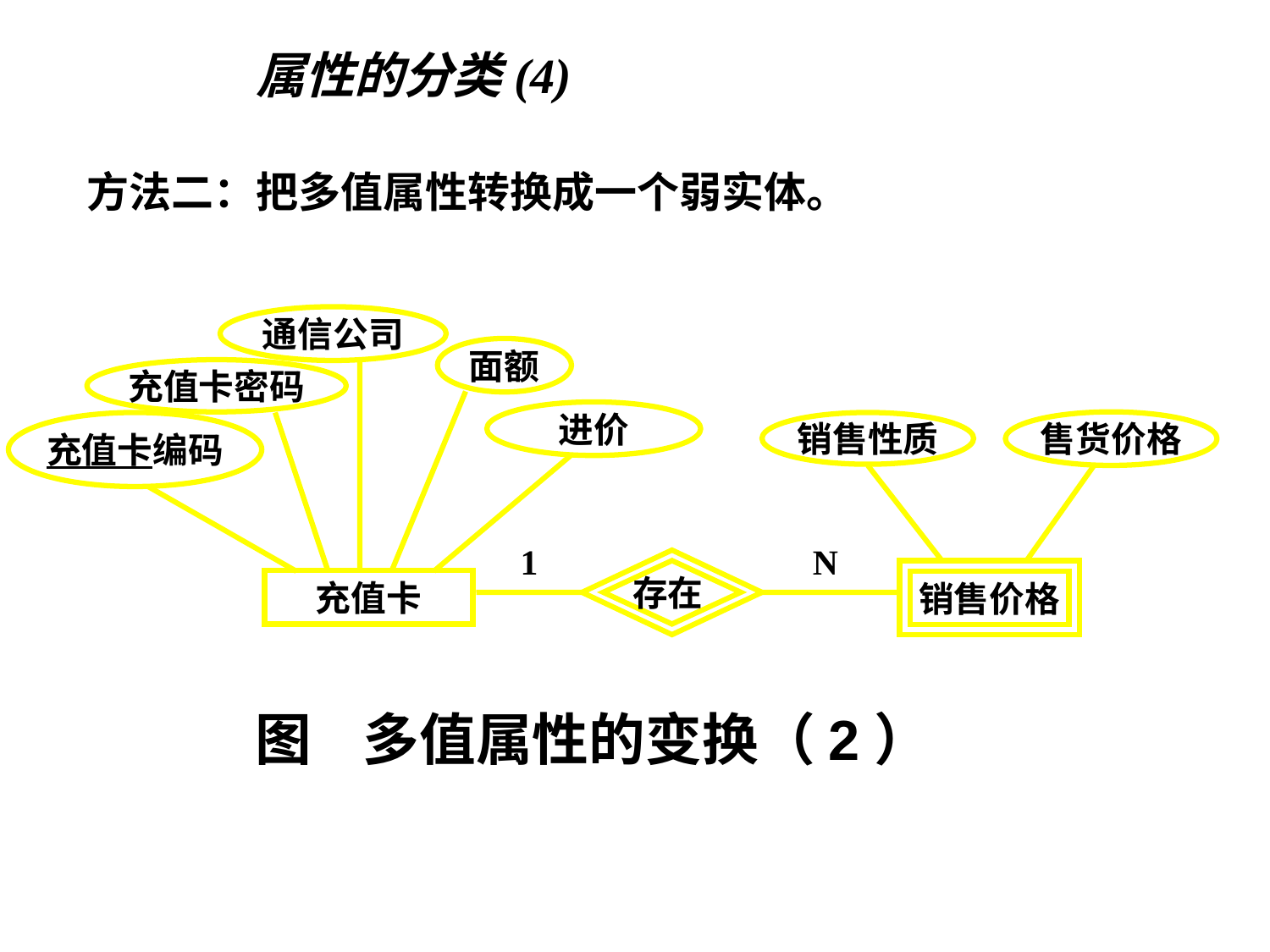

属性的分类(4)
方法二：把多值属性转换成一个弱实体。
通信公司
面额
充值卡密码

进价
充值卡编码

充值卡
售货价格
销售性质

1
N

存在

销售价格

图    多值属性的变换（2）